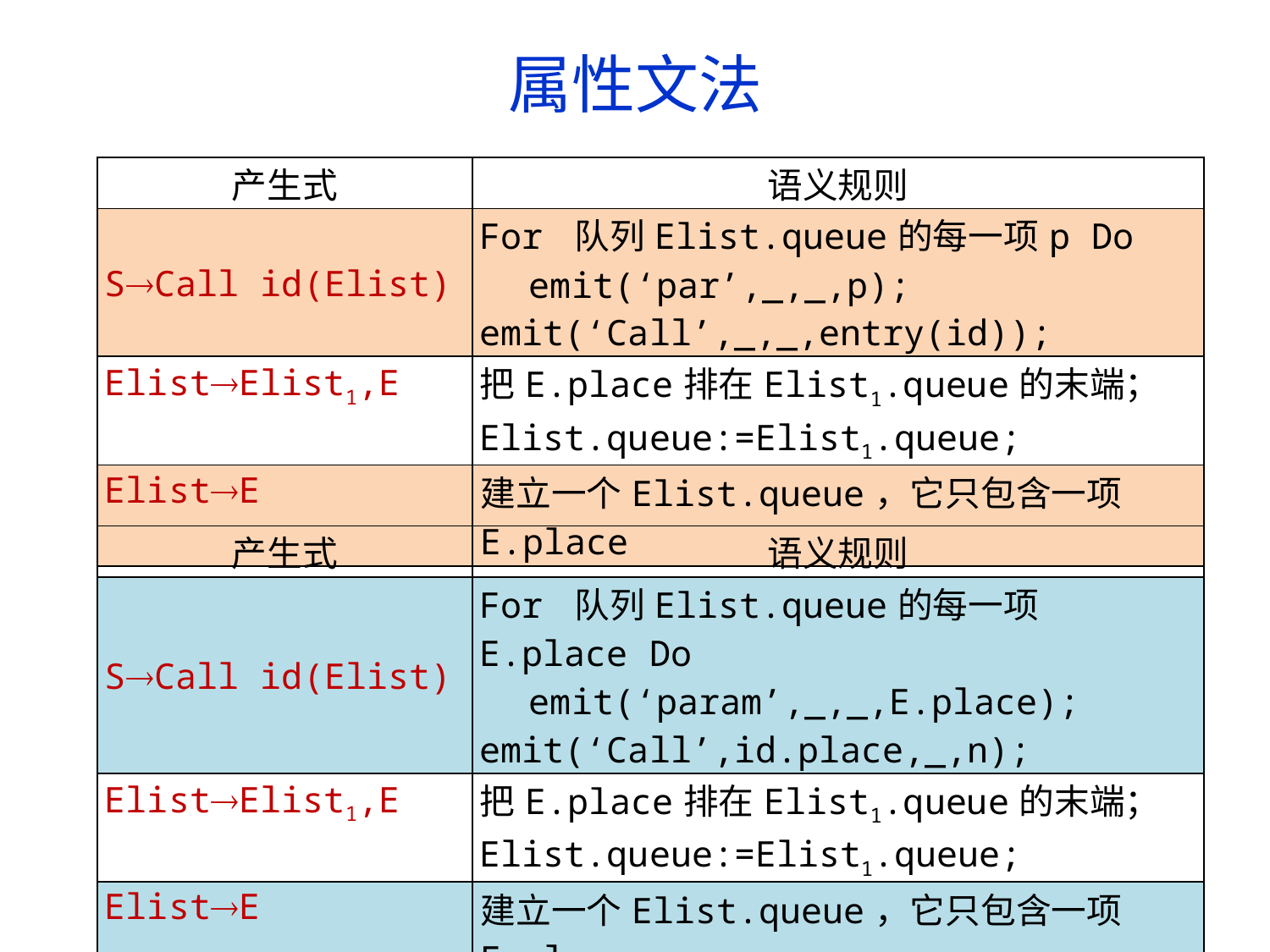

# 属性文法
| 产生式 | 语义规则 |
| --- | --- |
| S→Call id(Elist) | For 队列Elist.queue的每一项p Do emit(‘par’,\_,\_,p); emit(‘Call’,\_,\_,entry(id)); |
| Elist→Elist1,E | 把E.place排在Elist1.queue的末端； Elist.queue:=Elist1.queue; |
| Elist→E | 建立一个Elist.queue，它只包含一项E.place |
| 产生式 | 语义规则 |
| --- | --- |
| S→Call id(Elist) | For 队列Elist.queue的每一项E.place Do emit(‘param’,\_,\_,E.place); emit(‘Call’,id.place,\_,n); |
| Elist→Elist1,E | 把E.place排在Elist1.queue的末端； Elist.queue:=Elist1.queue; |
| Elist→E | 建立一个Elist.queue，它只包含一项E.place |
103